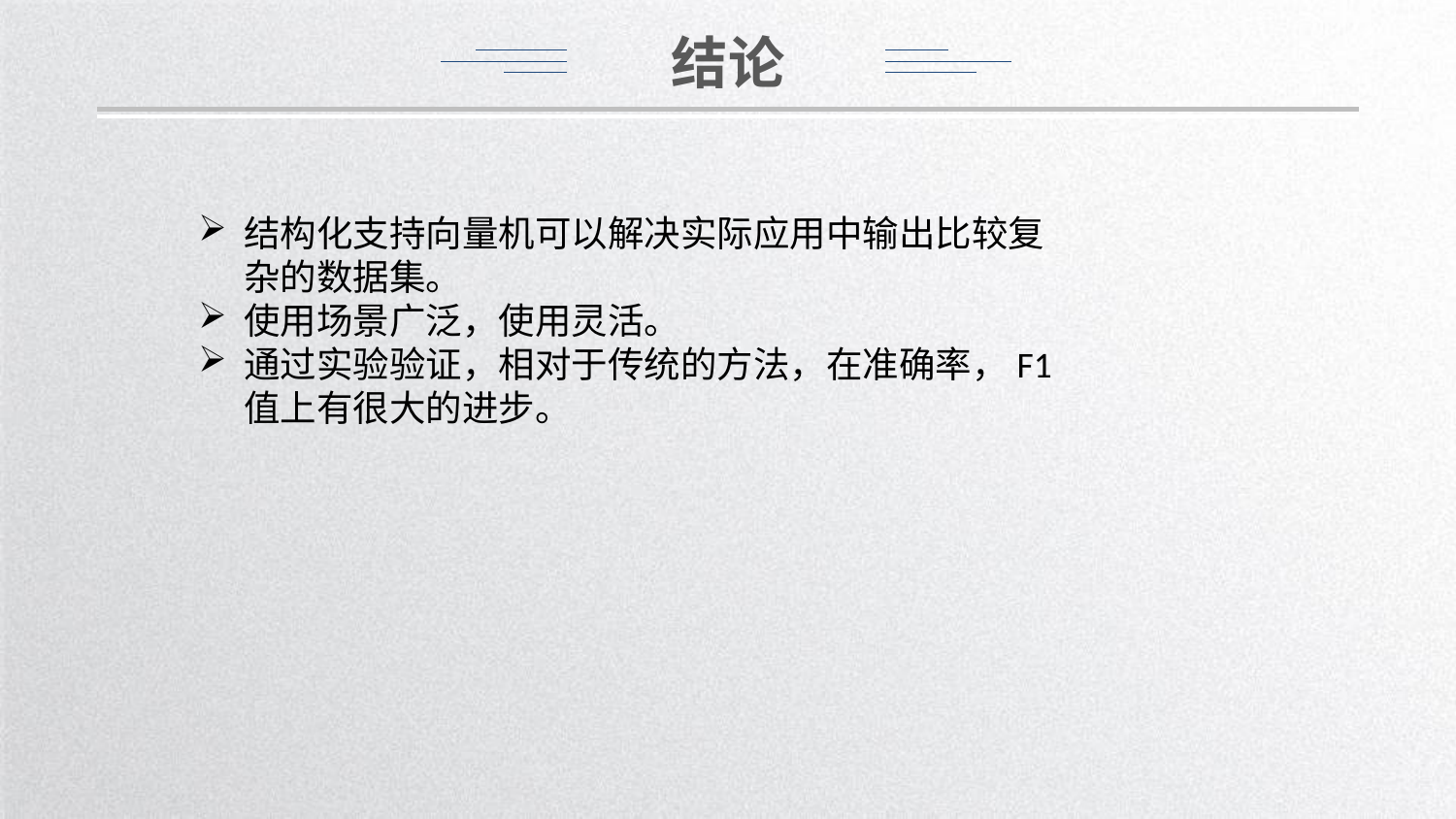

结论

结构化支持向量机可以解决实际应用中输出比较复杂的数据集。
使用场景广泛，使用灵活。
通过实验验证，相对于传统的方法，在准确率，F1值上有很大的进步。